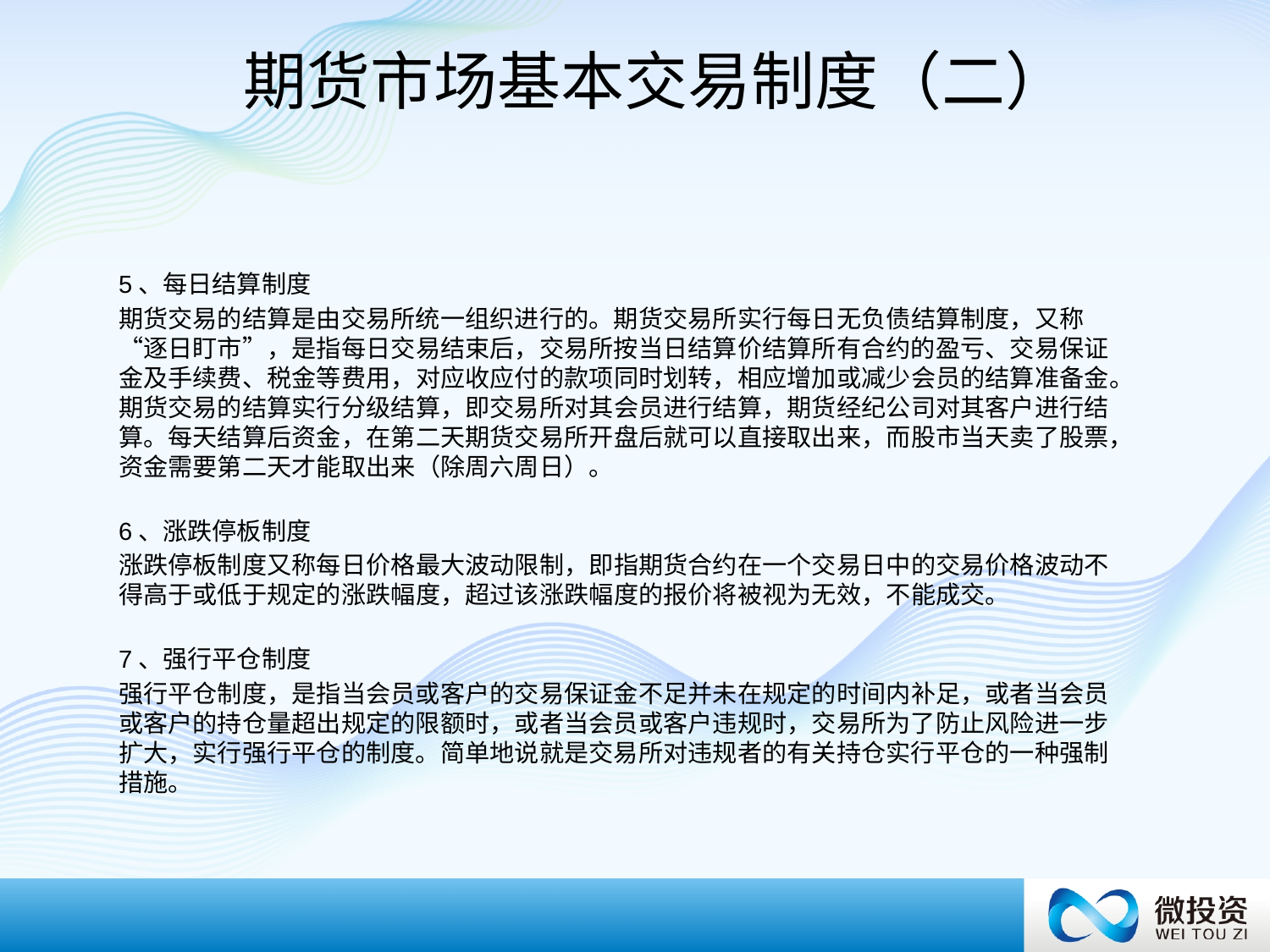

期货市场基本交易制度（二）
5、每日结算制度
期货交易的结算是由交易所统一组织进行的。期货交易所实行每日无负债结算制度，又称“逐日盯市”，是指每日交易结束后，交易所按当日结算价结算所有合约的盈亏、交易保证金及手续费、税金等费用，对应收应付的款项同时划转，相应增加或减少会员的结算准备金。期货交易的结算实行分级结算，即交易所对其会员进行结算，期货经纪公司对其客户进行结算。每天结算后资金，在第二天期货交易所开盘后就可以直接取出来，而股市当天卖了股票，资金需要第二天才能取出来（除周六周日）。
6、涨跌停板制度
涨跌停板制度又称每日价格最大波动限制，即指期货合约在一个交易日中的交易价格波动不得高于或低于规定的涨跌幅度，超过该涨跌幅度的报价将被视为无效，不能成交。
7、强行平仓制度
强行平仓制度，是指当会员或客户的交易保证金不足并未在规定的时间内补足，或者当会员或客户的持仓量超出规定的限额时，或者当会员或客户违规时，交易所为了防止风险进一步扩大，实行强行平仓的制度。简单地说就是交易所对违规者的有关持仓实行平仓的一种强制措施。